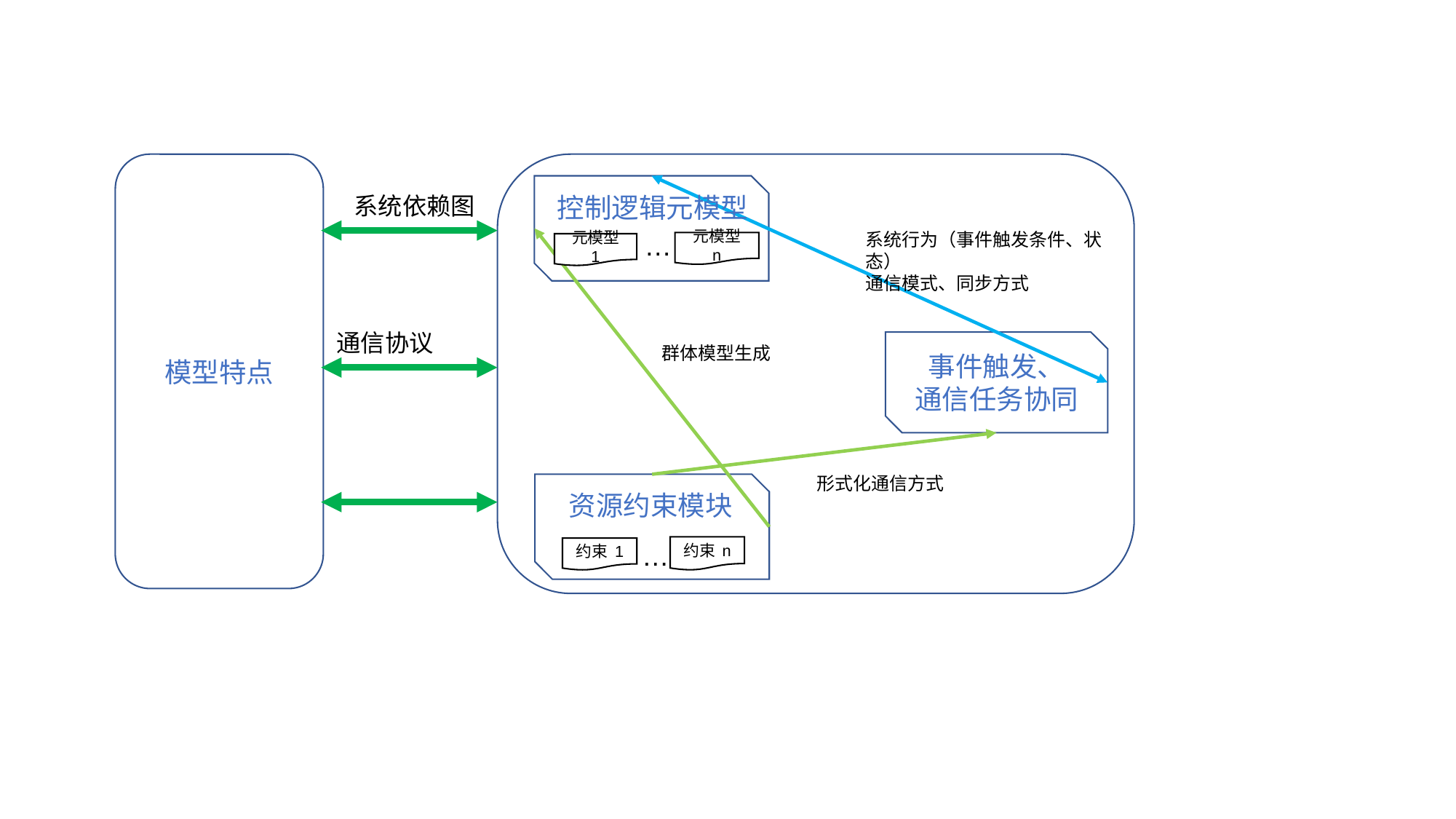

模型特点

控制逻辑元模型
系统依赖图
系统行为（事件触发条件、状态）
通信模式、同步方式
…
元模型 n
元模型 1
通信协议
事件触发、
通信任务协同
群体模型生成
形式化通信方式

资源约束模块
…
约束 n
约束 1